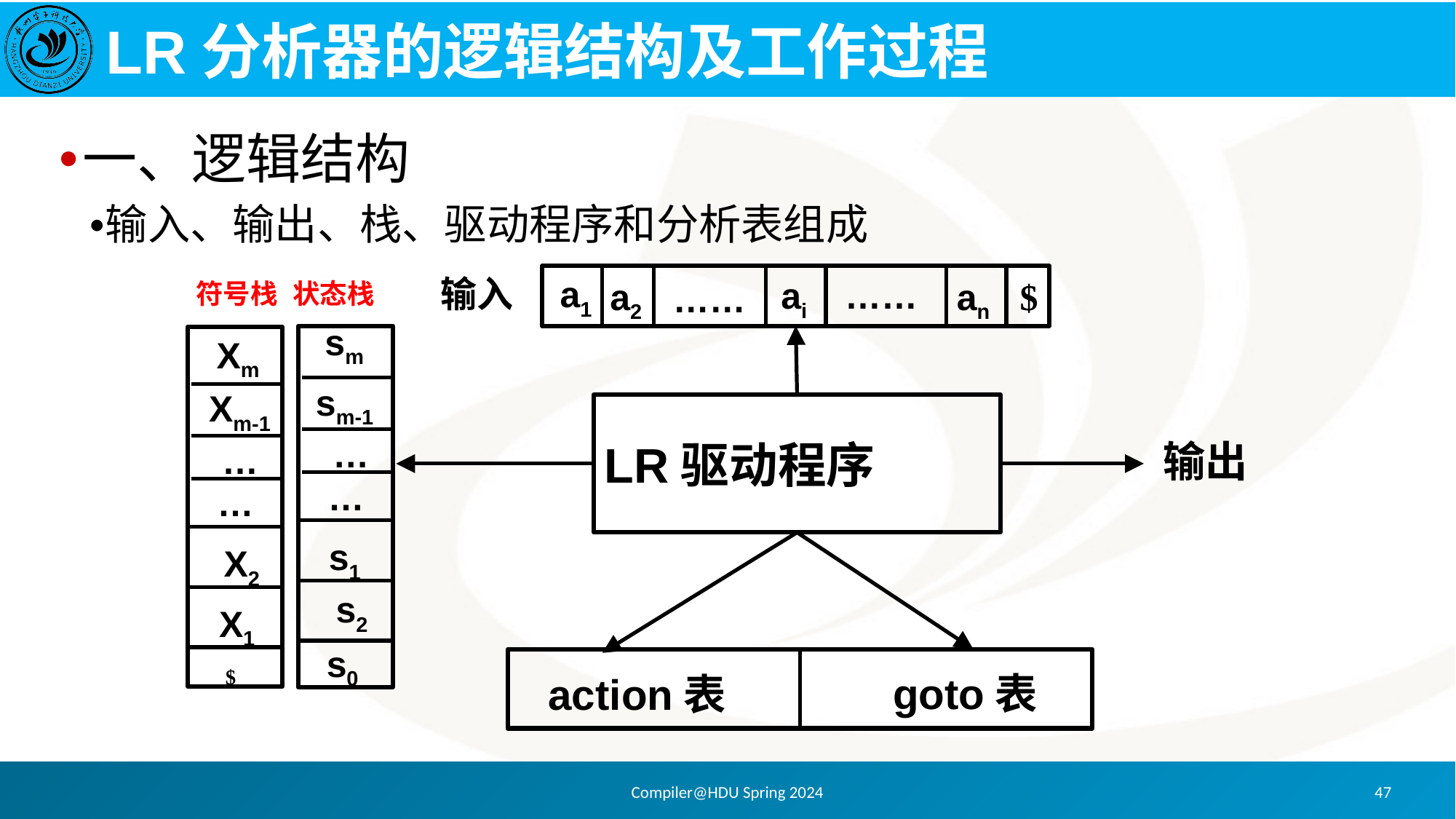

# LR分析器的逻辑结构及工作过程
一、逻辑结构
输入、输出、栈、驱动程序和分析表组成
输入

a1
ai
……
a2
an
$
……
符号栈
状态栈
sm

Xm
sm-1
Xm-1
LR驱动程序
…
输出
…
…
…
s1
X2
s2
X1
$
s0

goto表
action表
Compiler@HDU Spring 2024
47